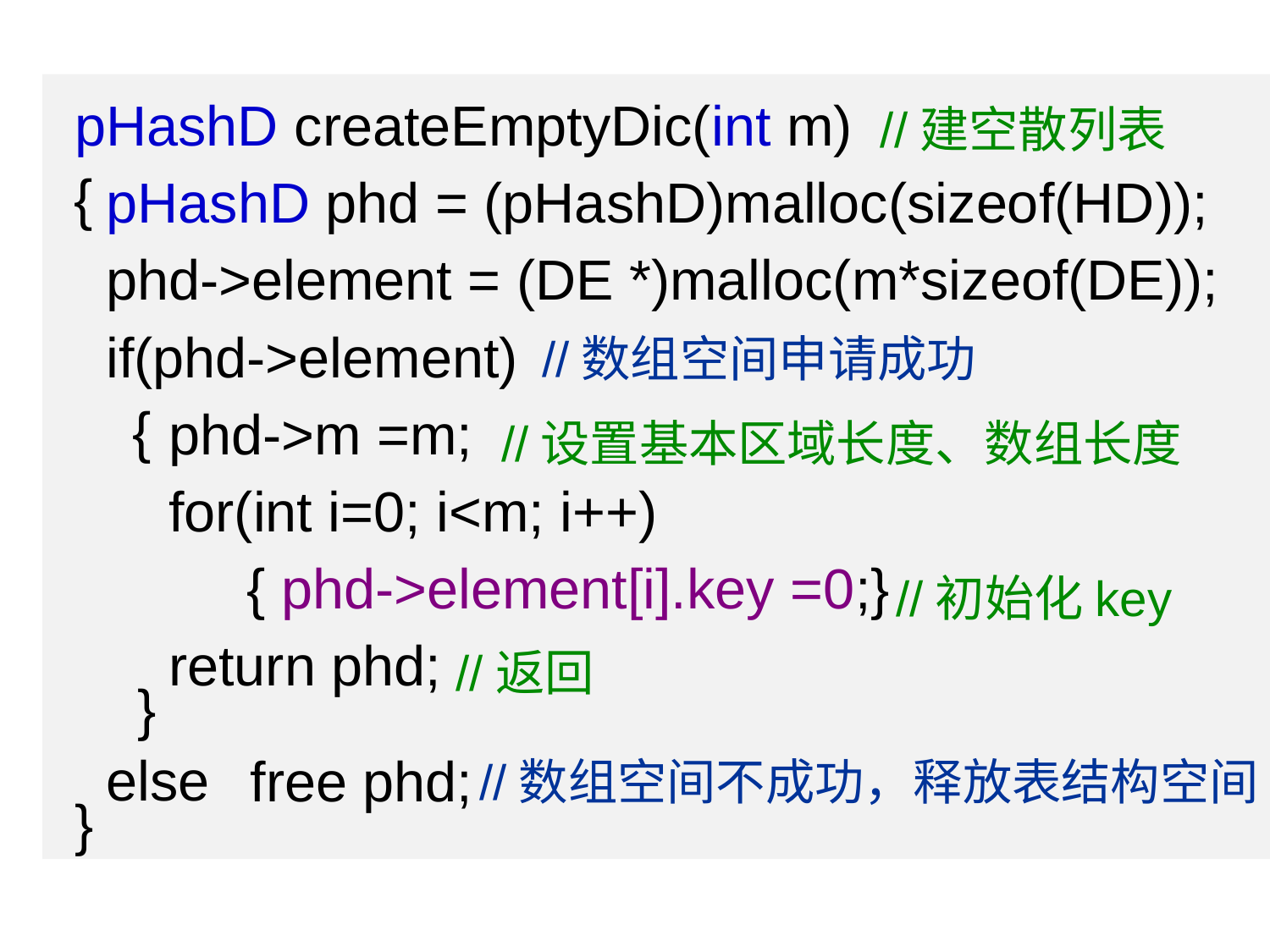

pHashD createEmptyDic(int m)
  pHashD phd = (pHashD)malloc(sizeof(HD));
  phd->element = (DE *)malloc(m*sizeof(DE));
  if(phd->element)
      phd->m =m;
      for(int i=0; i<m; i++)
           { phd->element[i].key =0;}
      return phd;
    }
  else
}
//建空散列表
{
//数组空间申请成功
 {
//设置基本区域长度、数组长度
//初始化key
//返回
free phd;
//数组空间不成功，释放表结构空间